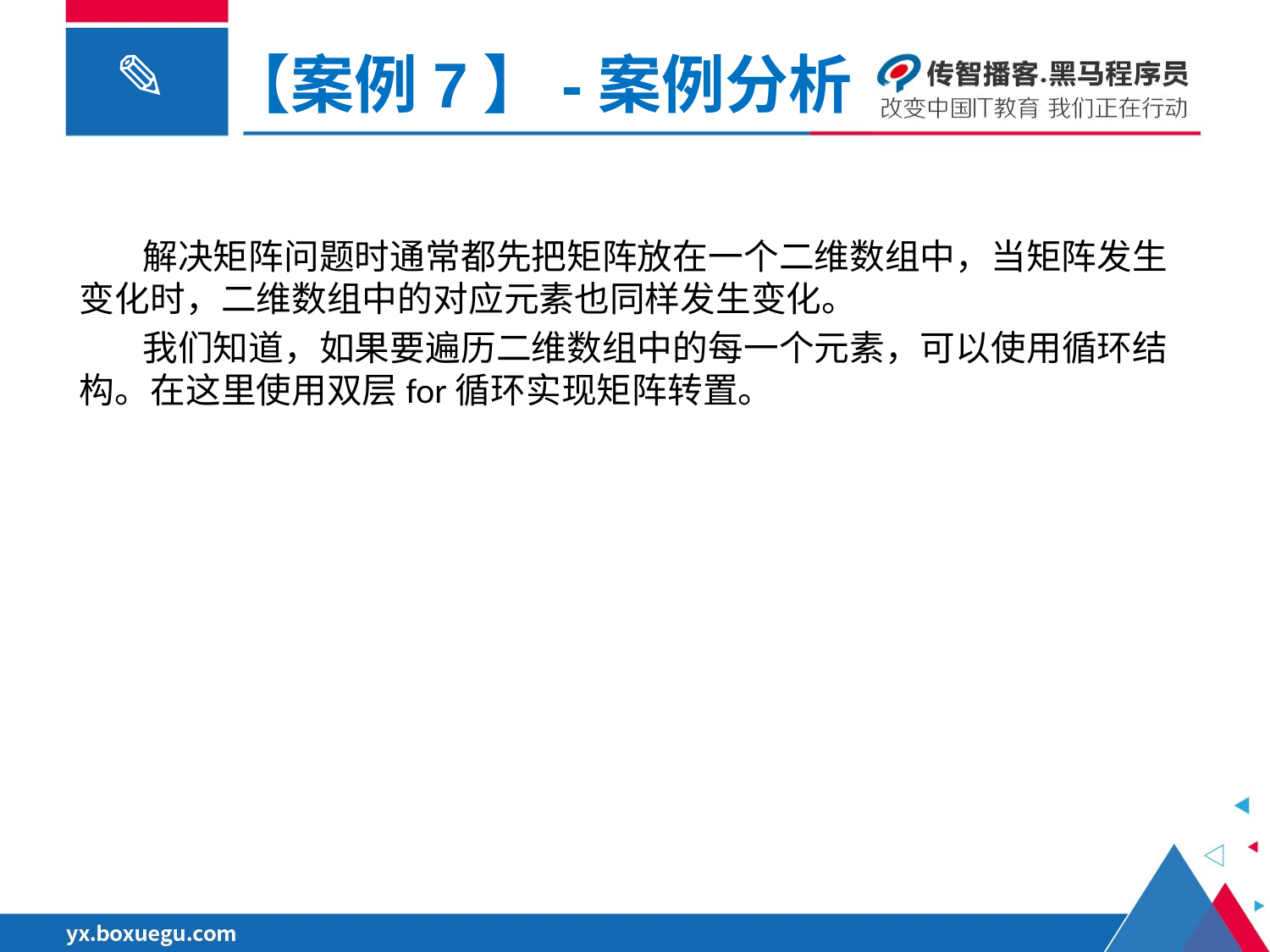

【案例7】-案例分析
       解决矩阵问题时通常都先把矩阵放在一个二维数组中，当矩阵发生变化时，二维数组中的对应元素也同样发生变化。
       我们知道，如果要遍历二维数组中的每一个元素，可以使用循环结构。在这里使用双层for循环实现矩阵转置。